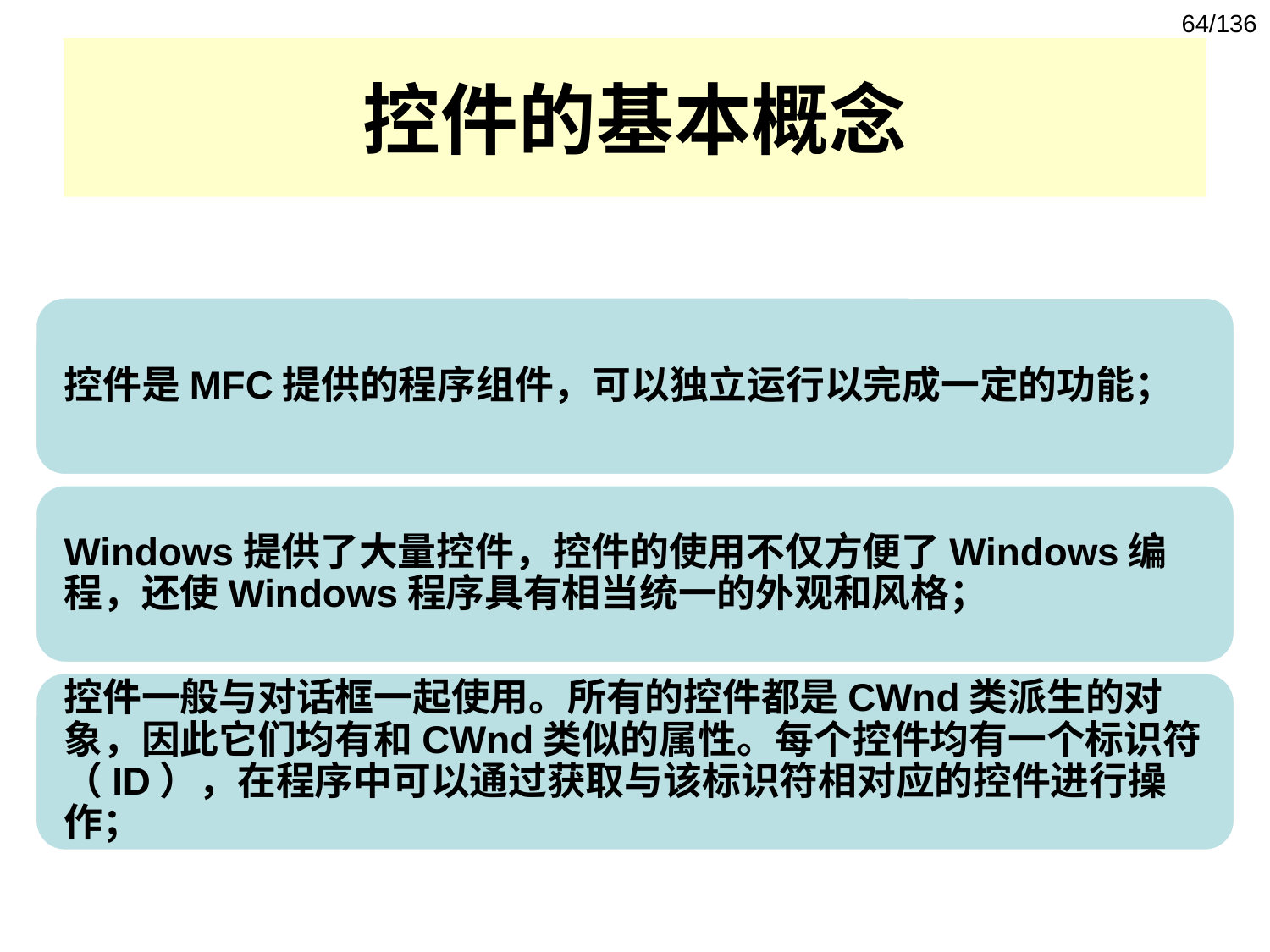

64/136
# 控件的基本概念
控件是MFC提供的程序组件，可以独立运行以完成一定的功能；
Windows提供了大量控件，控件的使用不仅方便了Windows编程，还使Windows程序具有相当统一的外观和风格；
控件一般与对话框一起使用。所有的控件都是CWnd类派生的对象，因此它们均有和CWnd类似的属性。每个控件均有一个标识符（ID），在程序中可以通过获取与该标识符相对应的控件进行操作；